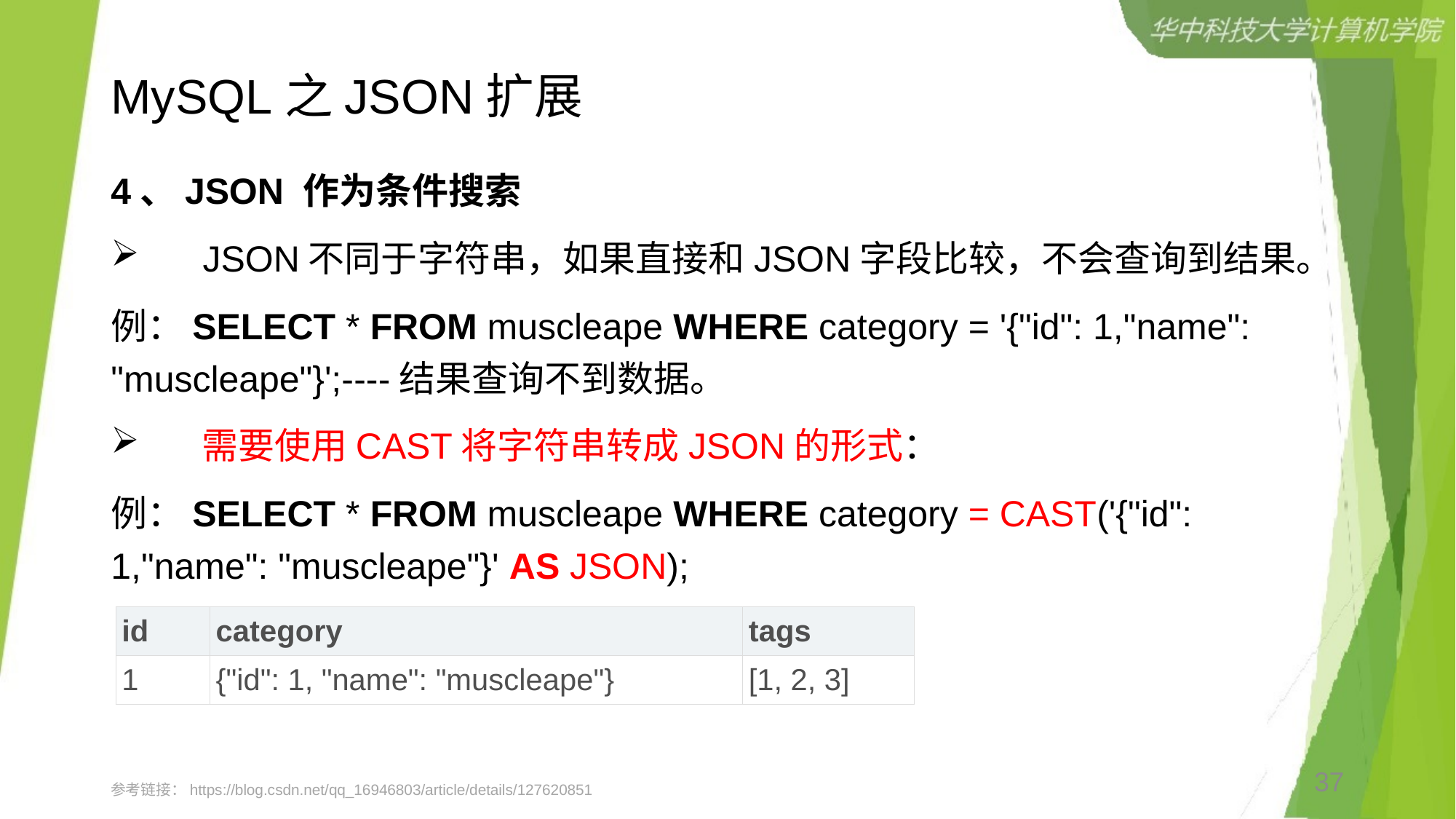

# MySQL之JSON扩展
4、JSON 作为条件搜索
     JSON不同于字符串，如果直接和JSON字段比较，不会查询到结果。
例：SELECT * FROM muscleape WHERE category = '{"id": 1,"name": "muscleape"}';----结果查询不到数据。
     需要使用CAST将字符串转成JSON的形式：
例：SELECT * FROM muscleape WHERE category = CAST('{"id": 1,"name": "muscleape"}' AS JSON);
| id | category | tags |
| --- | --- | --- |
| 1 | {"id": 1, "name": "muscleape"} | [1, 2, 3] |
37
参考链接：https://blog.csdn.net/qq_16946803/article/details/127620851